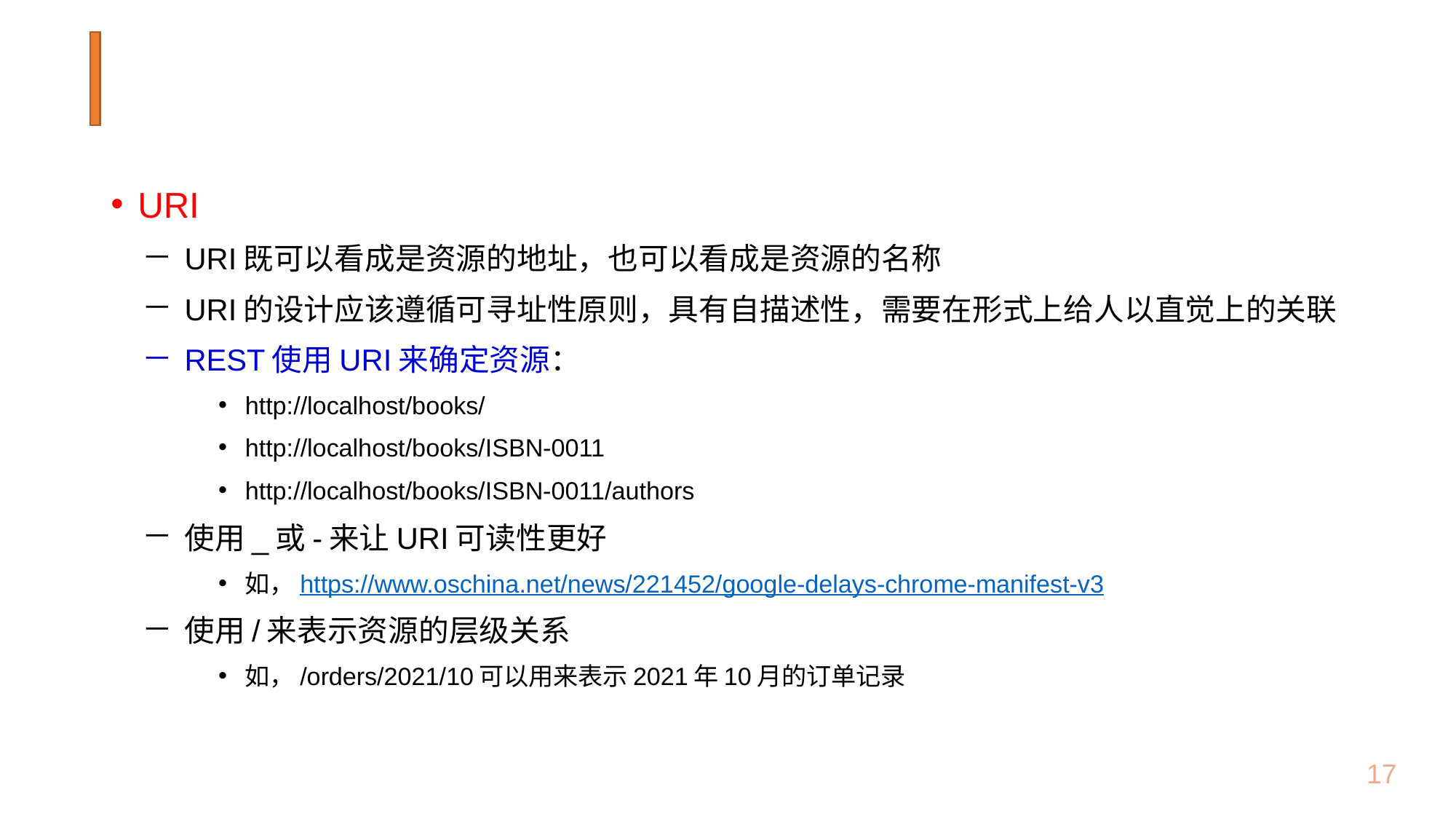

#
URI
URI既可以看成是资源的地址，也可以看成是资源的名称
URI的设计应该遵循可寻址性原则，具有自描述性，需要在形式上给人以直觉上的关联
REST使用URI来确定资源：
http://localhost/books/
http://localhost/books/ISBN-0011
http://localhost/books/ISBN-0011/authors
使用_或-来让URI可读性更好
如，https://www.oschina.net/news/221452/google-delays-chrome-manifest-v3
使用/来表示资源的层级关系
如，/orders/2021/10可以用来表示2021年10月的订单记录
17